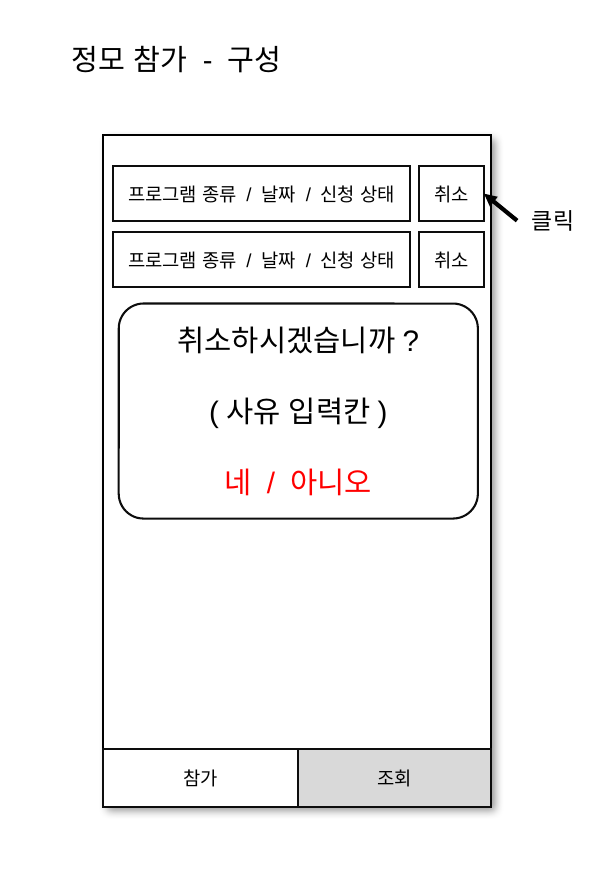

정모 참가 - 구성

취소
프로그램 종류 / 날짜 / 신청 상태
클릭
취소
프로그램 종류 / 날짜 / 신청 상태
취소하시겠습니까?

(사유 입력칸)

네 / 아니오
참가
조회